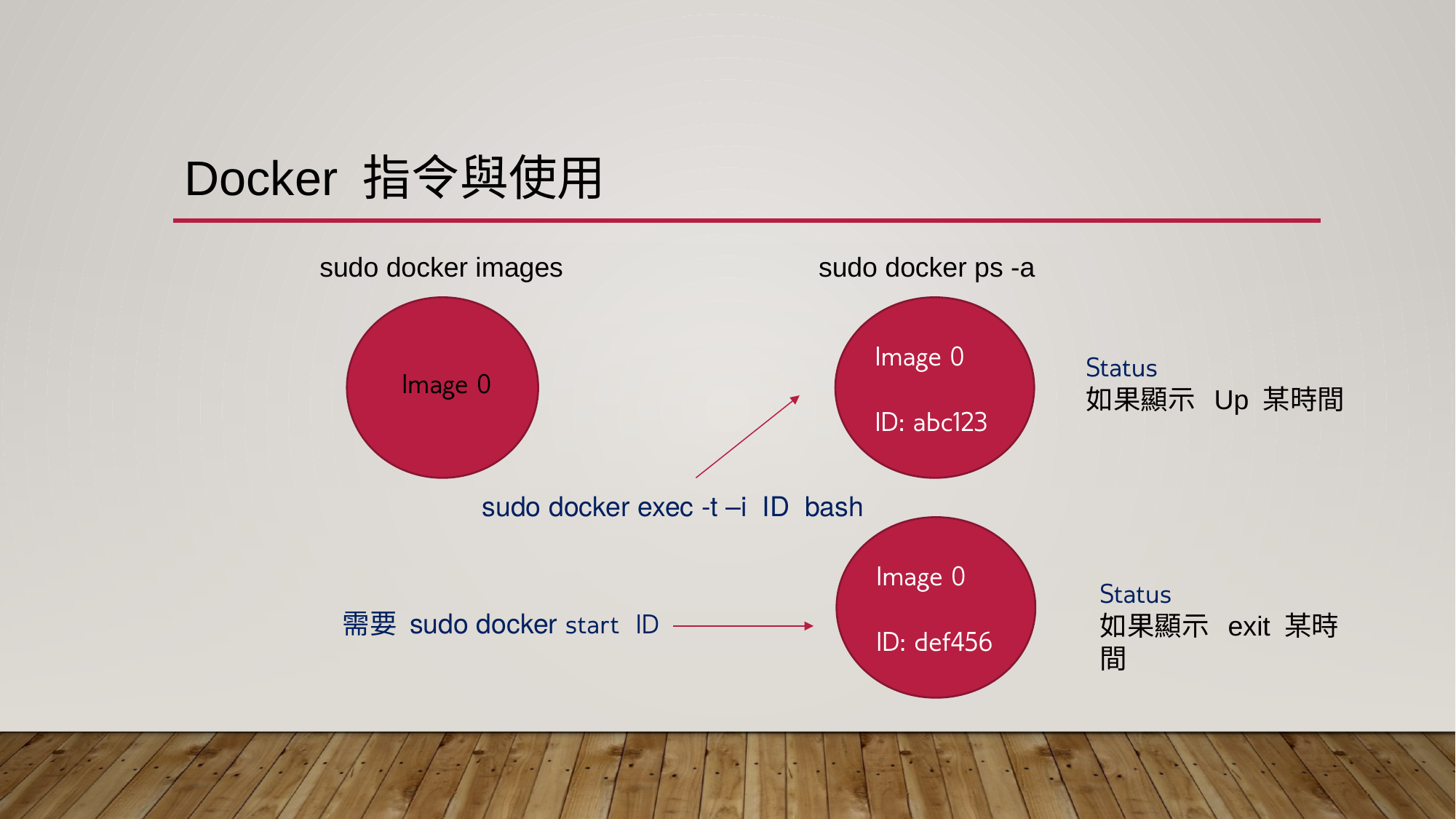

# Docker 指令與使用
sudo docker images
sudo docker ps -a

Image 0

ID: abc123
Status
如果顯示  Up 某時間
Image 0
sudo docker exec -t –i  ID  bash
Image 0

ID: def456
Status
如果顯示  exit 某時間

需要 sudo docker start  ID